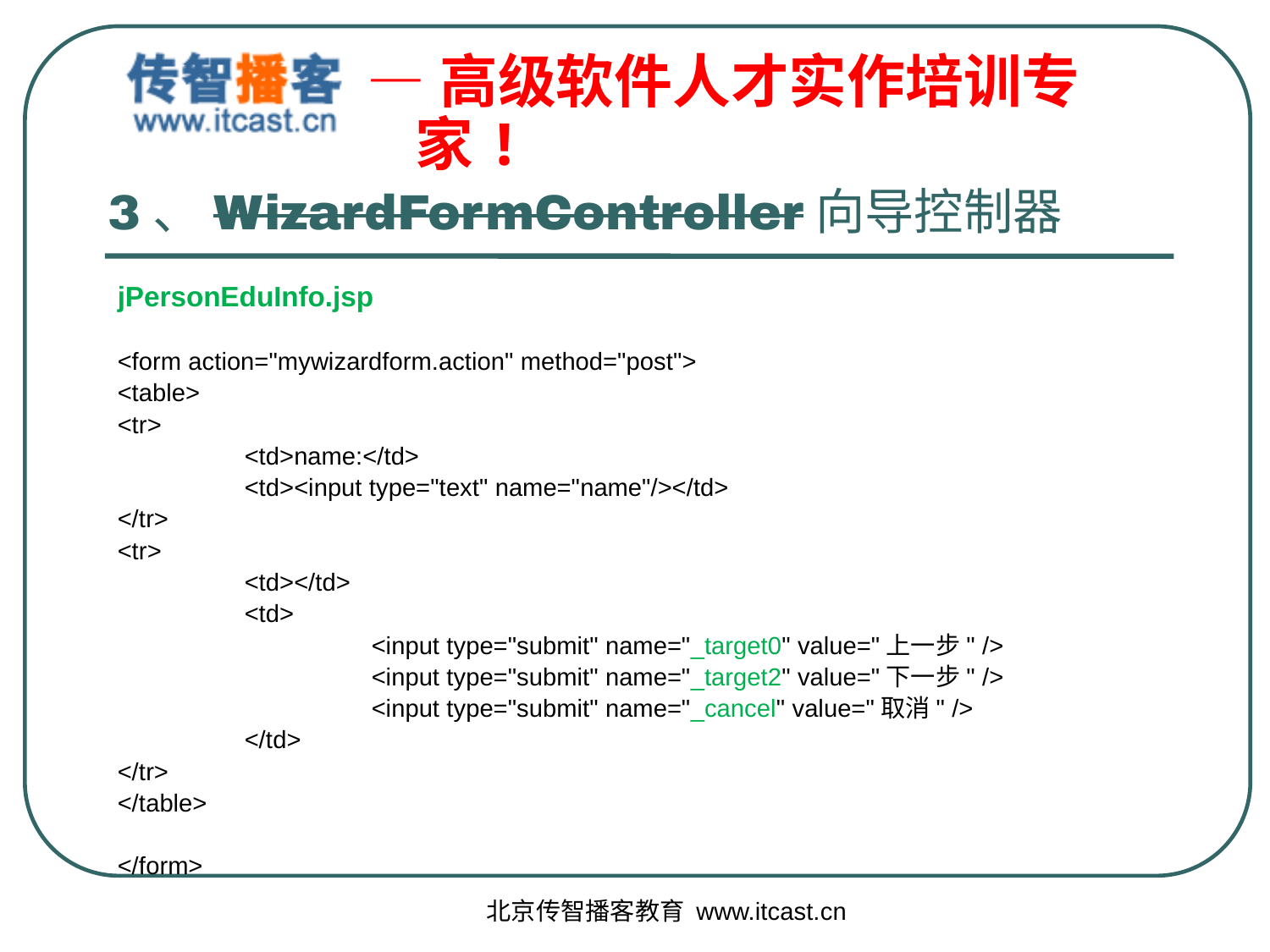

# 3、WizardFormController向导控制器
jPersonEduInfo.jsp

<form action="mywizardform.action" method="post">
<table>
<tr>
	<td>name:</td>
	<td><input type="text" name="name"/></td>
</tr>
<tr>
	<td></td>
	<td>
		<input type="submit" name="_target0" value="上一步" />
		<input type="submit" name="_target2" value="下一步" />
		<input type="submit" name="_cancel" value="取消" />
	</td>
</tr>
</table>

</form>
北京传智播客教育 www.itcast.cn